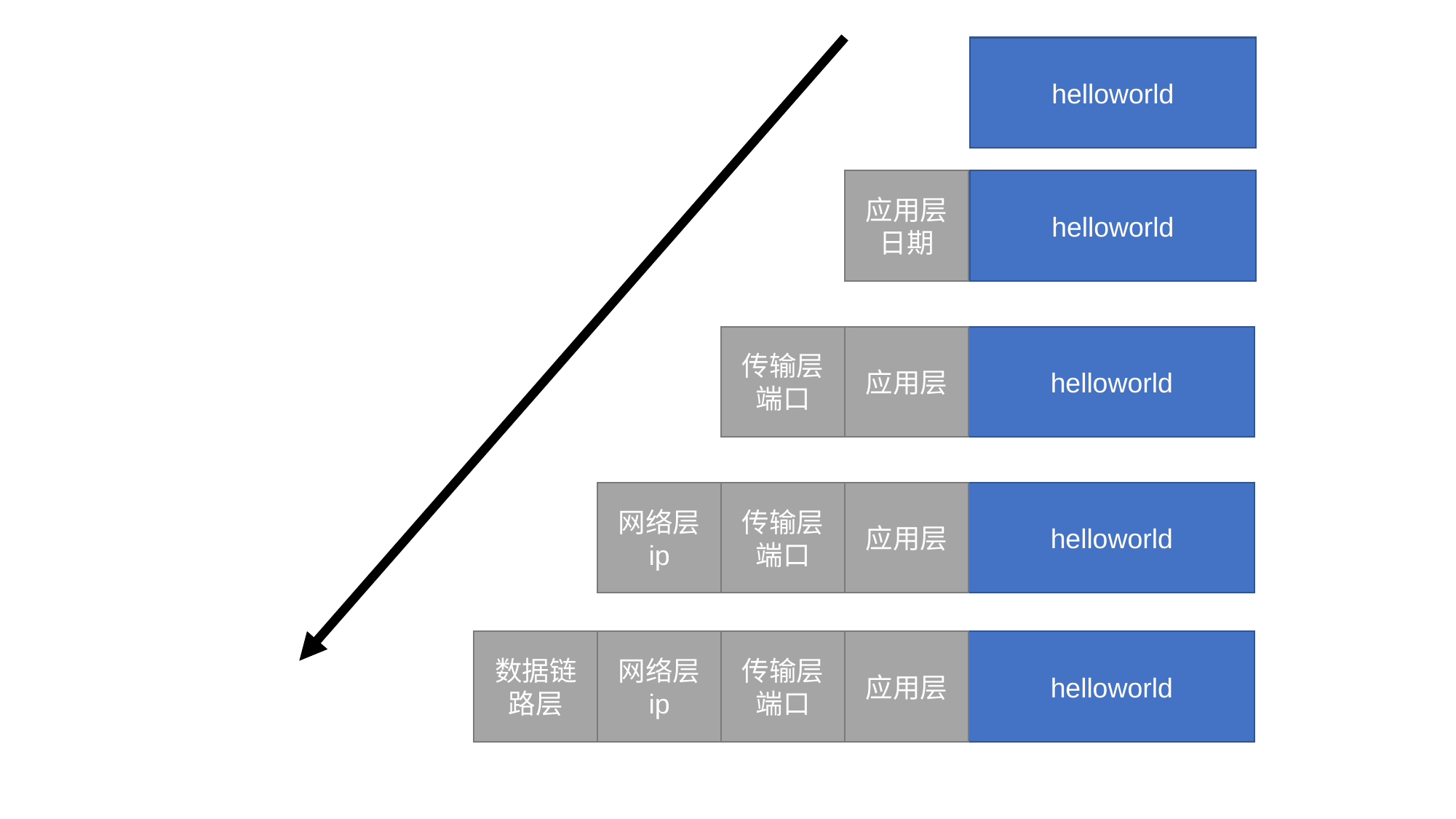

helloworld
helloworld
应用层
日期
传输层
端口
应用层
helloworld
网络层
ip
传输层
端口
应用层
helloworld
数据链路层
网络层
ip
传输层
端口
应用层
helloworld